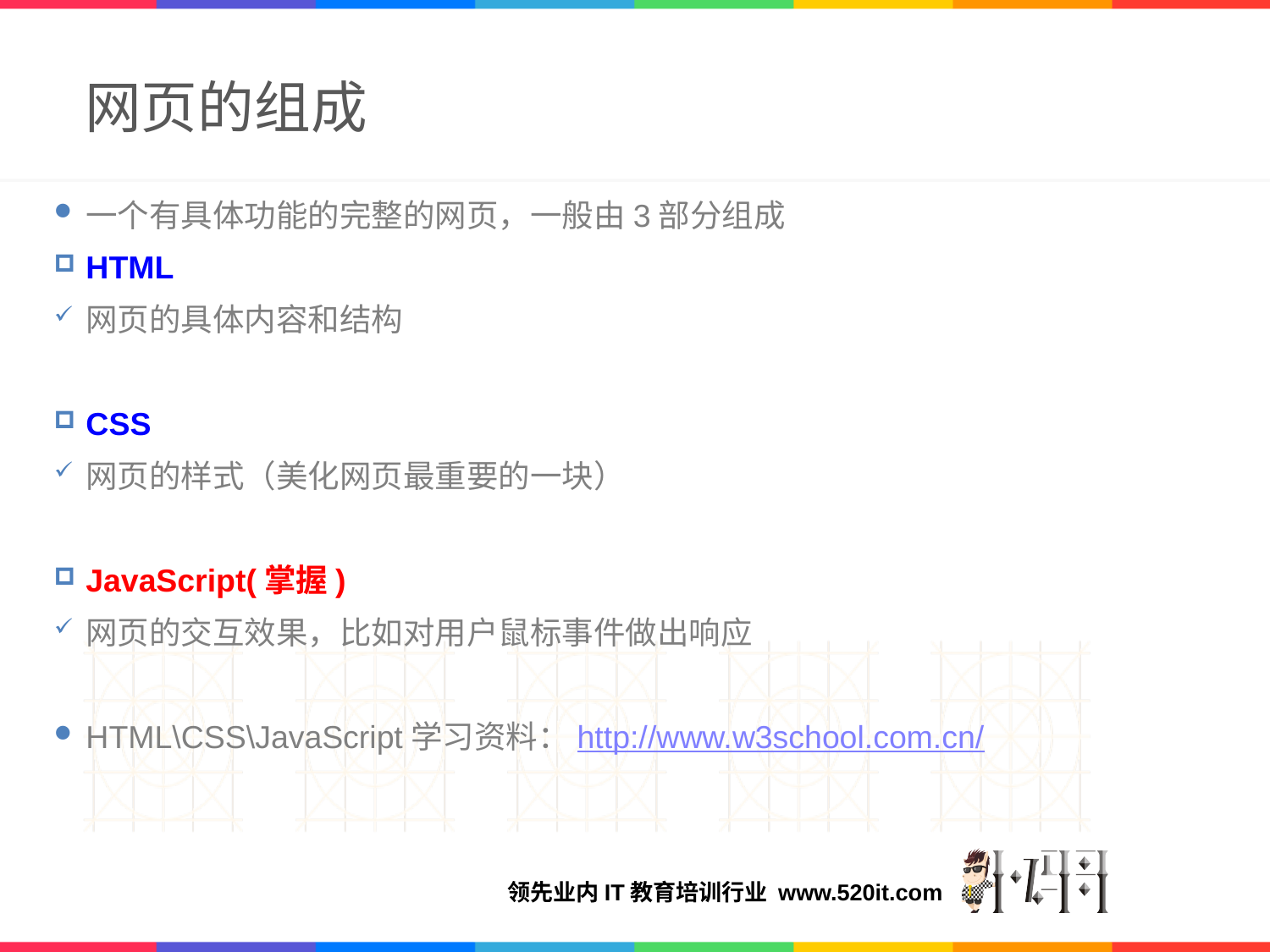

# 网页的组成
一个有具体功能的完整的网页，一般由3部分组成
HTML
网页的具体内容和结构

CSS
网页的样式（美化网页最重要的一块）

JavaScript(掌握)
网页的交互效果，比如对用户鼠标事件做出响应

HTML\CSS\JavaScript学习资料：http://www.w3school.com.cn/